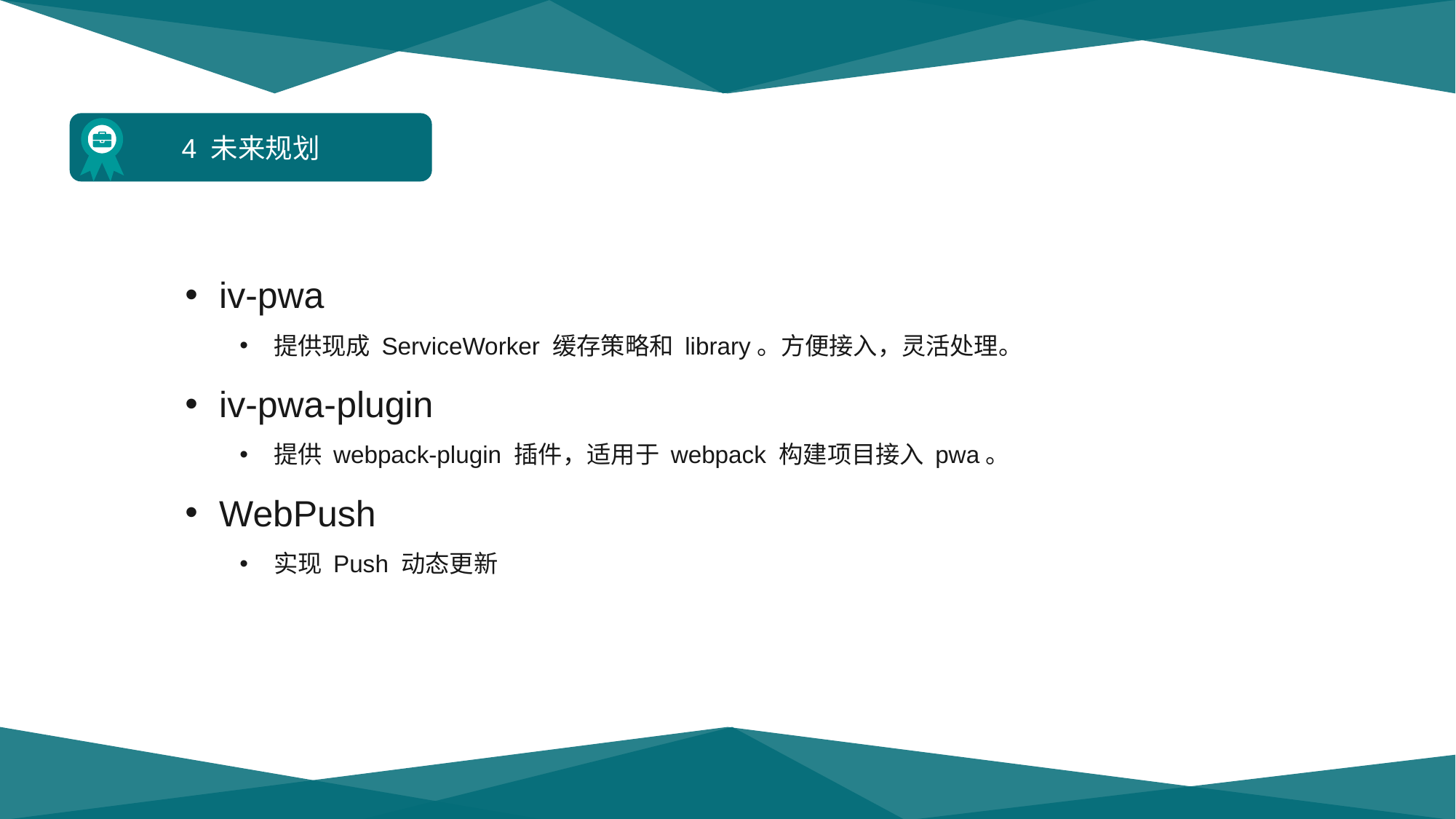

4 未来规划

iv-pwa
提供现成 ServiceWorker 缓存策略和 library。方便接入，灵活处理。
iv-pwa-plugin
提供 webpack-plugin 插件，适用于 webpack 构建项目接入 pwa。
WebPush
实现 Push 动态更新